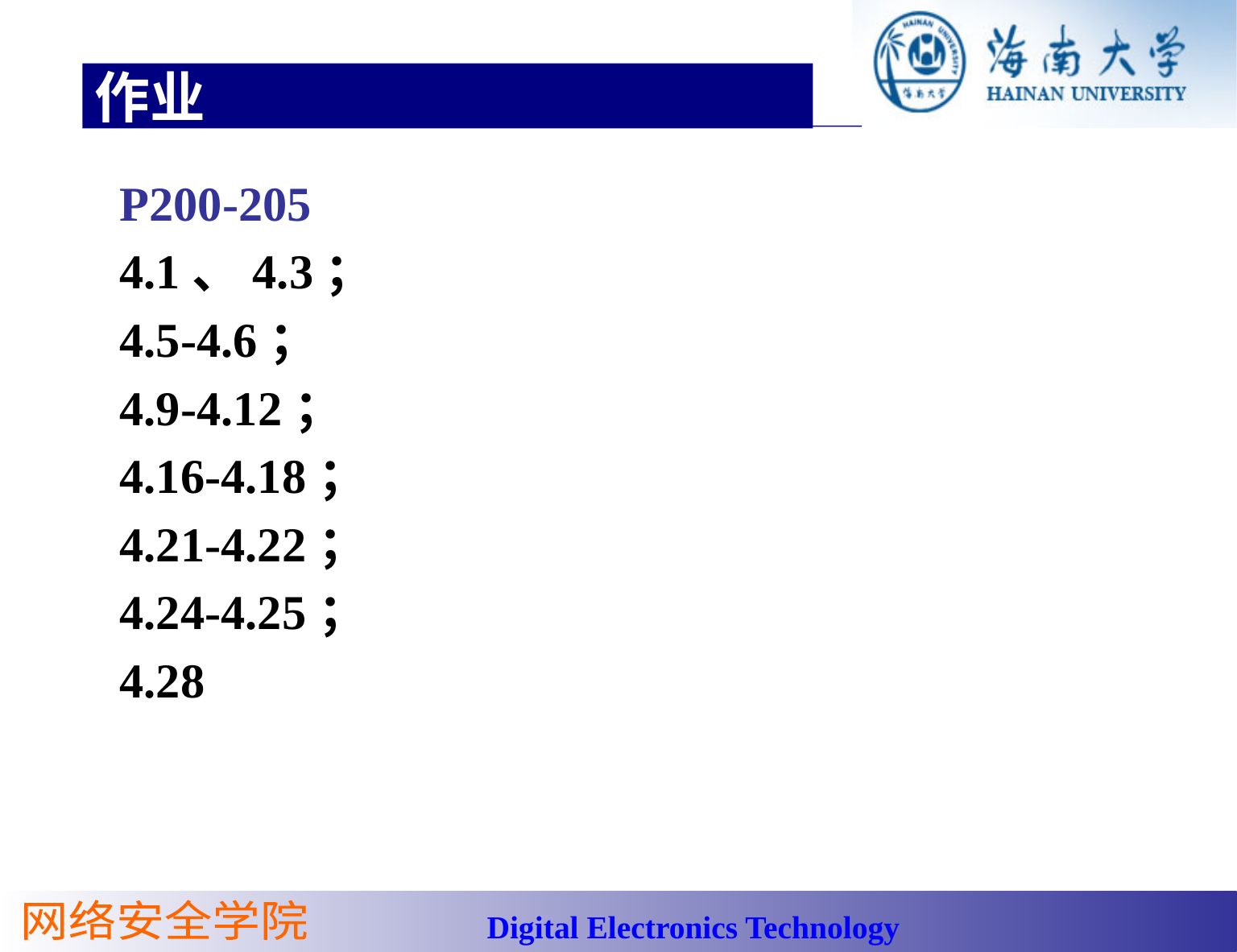

# 作业

P200-205
4.1、4.3；
4.5-4.6；
4.9-4.12；
4.16-4.18；
4.21-4.22；
4.24-4.25；
4.28